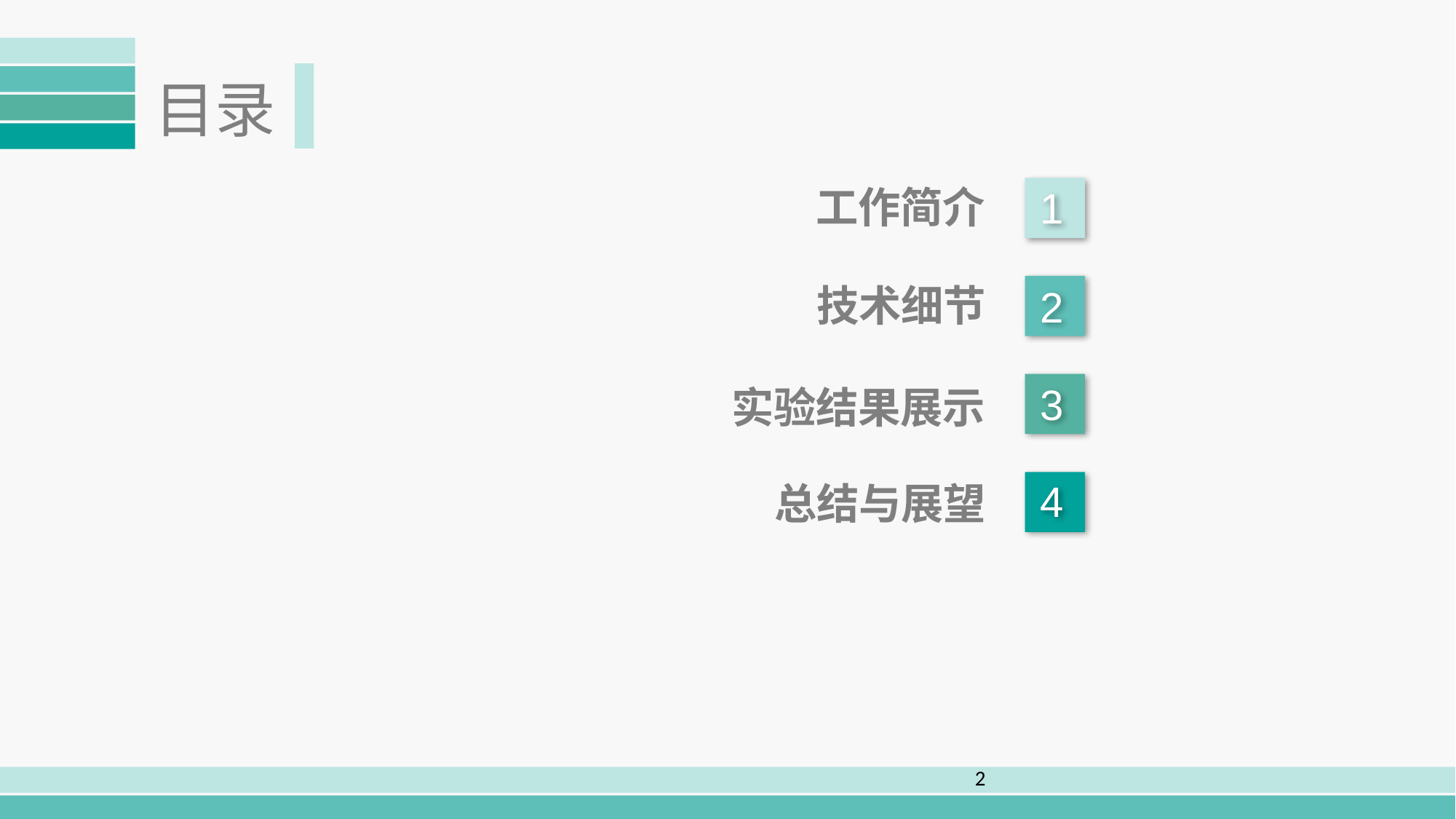

目录

工作简介
1

技术细节
2

3

实验结果展示
4
总结与展望

2